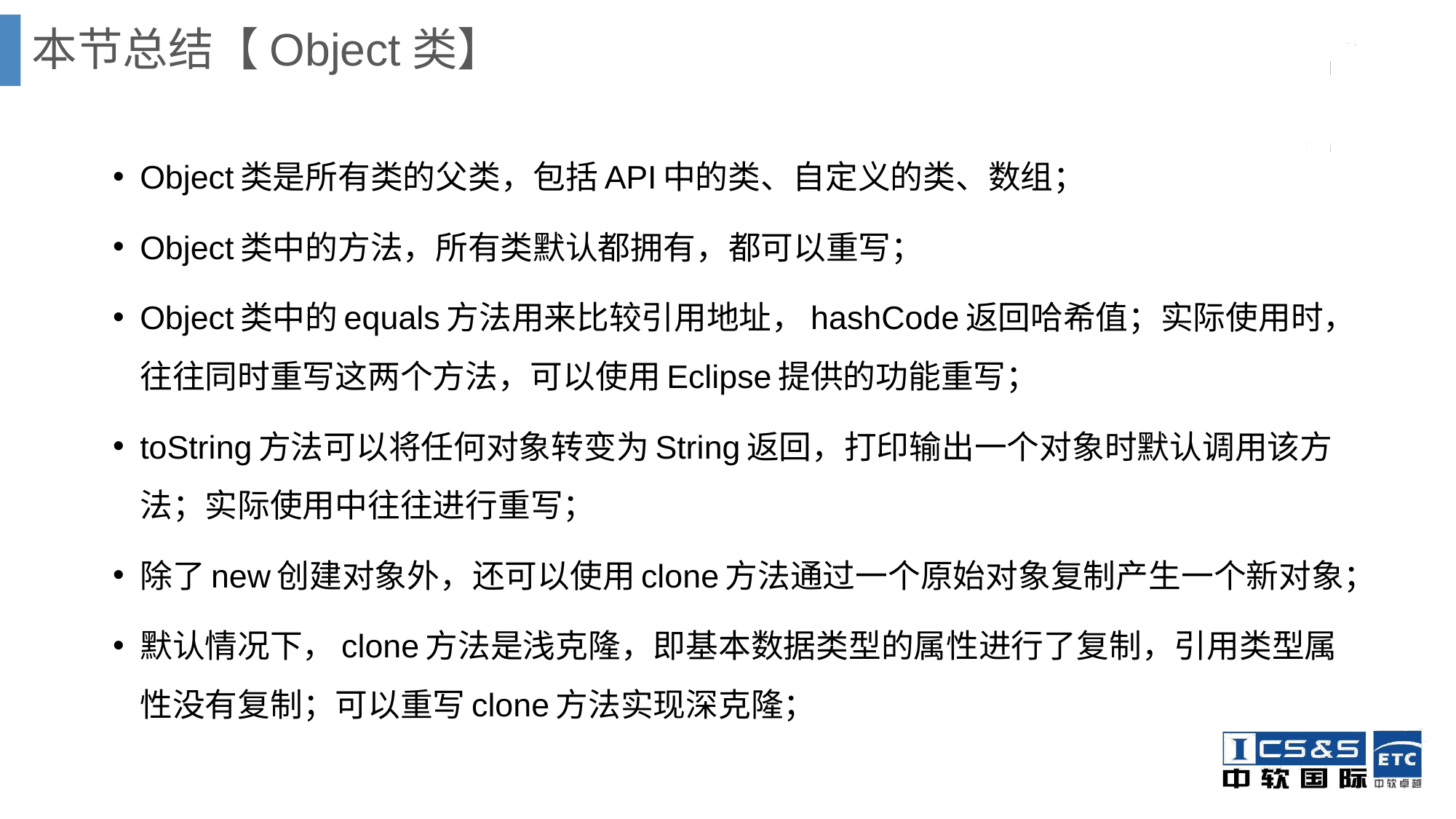

# 本节总结【Object类】
Object类是所有类的父类，包括API中的类、自定义的类、数组；
Object类中的方法，所有类默认都拥有，都可以重写；
Object类中的equals方法用来比较引用地址，hashCode返回哈希值；实际使用时，往往同时重写这两个方法，可以使用Eclipse提供的功能重写；
toString方法可以将任何对象转变为String返回，打印输出一个对象时默认调用该方法；实际使用中往往进行重写；
除了new创建对象外，还可以使用clone方法通过一个原始对象复制产生一个新对象；
默认情况下，clone方法是浅克隆，即基本数据类型的属性进行了复制，引用类型属性没有复制；可以重写clone方法实现深克隆；